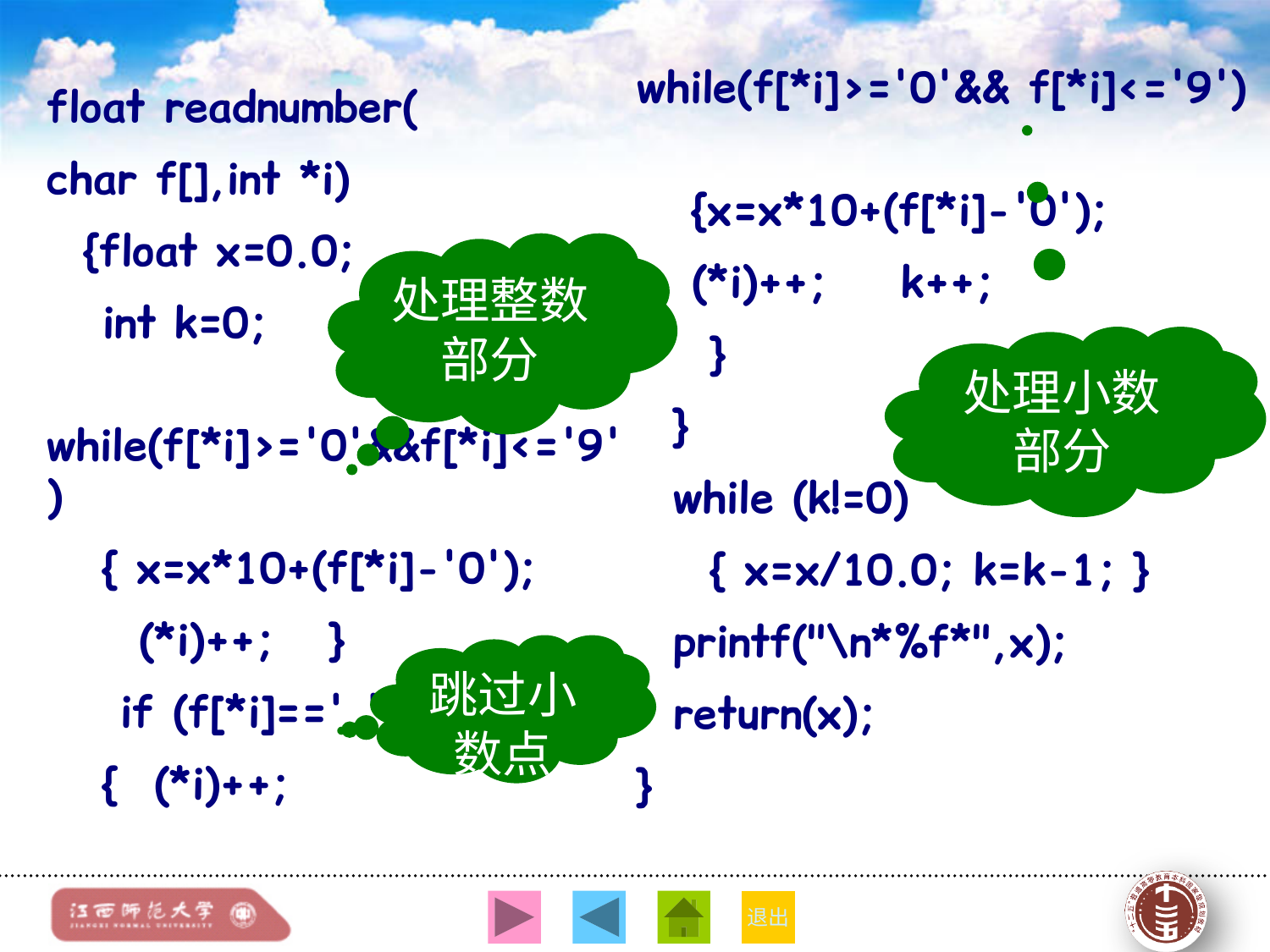

while(f[*i]>='0'&& f[*i]<='9')
   {x=x*10+(f[*i]-'0');
   (*i)++;    k++;
    }
  }
  while (k!=0)
    { x=x/10.0; k=k-1; }
  printf("\n*%f*",x);
  return(x);
}
float readnumber(
char f[],int *i)
  {float x=0.0;
   int k=0;
   while(f[*i]>='0'&&f[*i]<='9')
   { x=x*10+(f[*i]-'0');
     (*i)++;   }
    if (f[*i]=='.')
   {  (*i)++;
处理整数部分
处理小数部分
跳过小数点